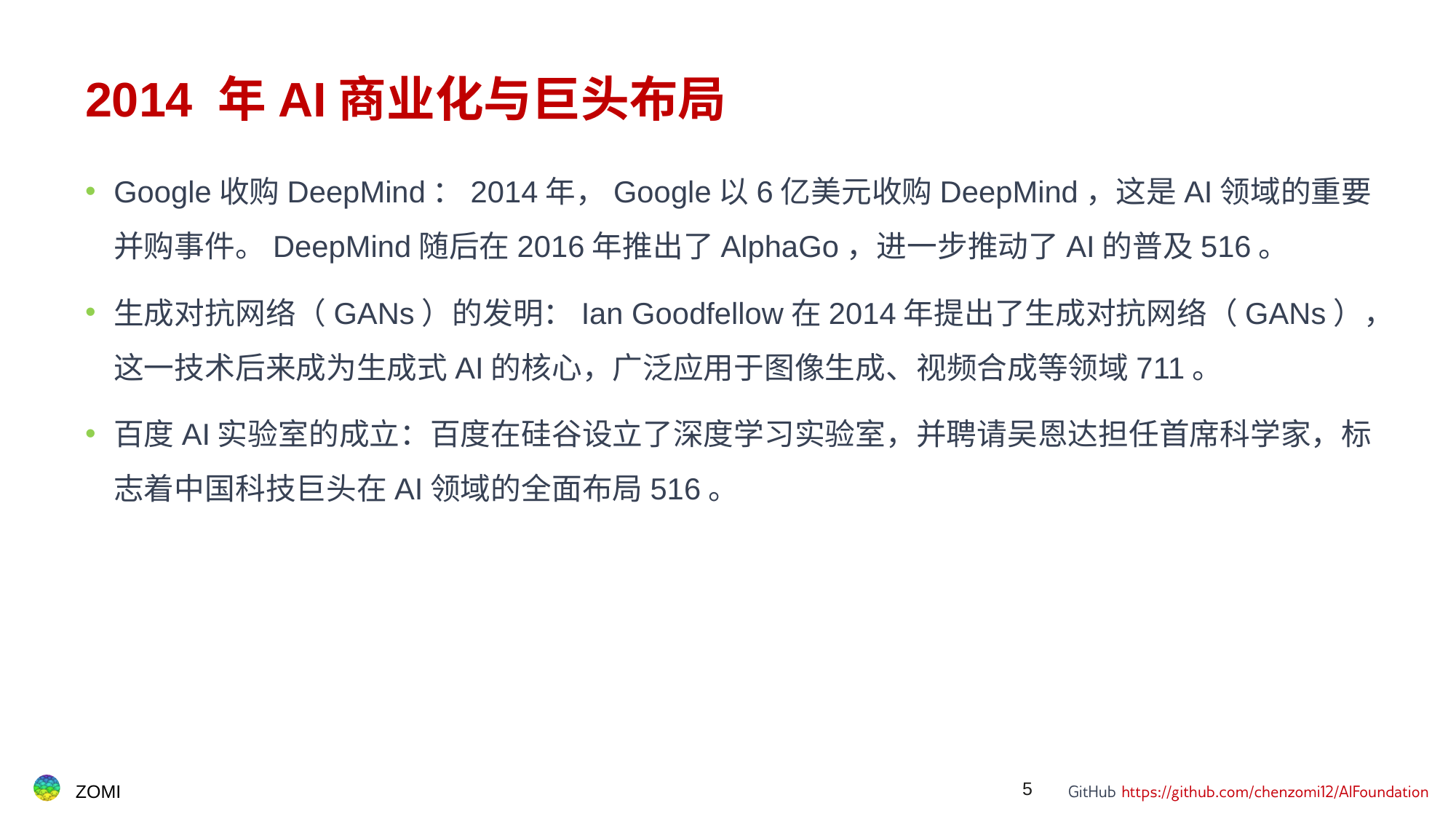

# 2014 年AI商业化与巨头布局
Google收购DeepMind：2014年，Google以6亿美元收购DeepMind，这是AI领域的重要并购事件。DeepMind随后在2016年推出了AlphaGo，进一步推动了AI的普及516。
生成对抗网络（GANs）的发明：Ian Goodfellow在2014年提出了生成对抗网络（GANs），这一技术后来成为生成式AI的核心，广泛应用于图像生成、视频合成等领域711。
百度AI实验室的成立：百度在硅谷设立了深度学习实验室，并聘请吴恩达担任首席科学家，标志着中国科技巨头在AI领域的全面布局516。